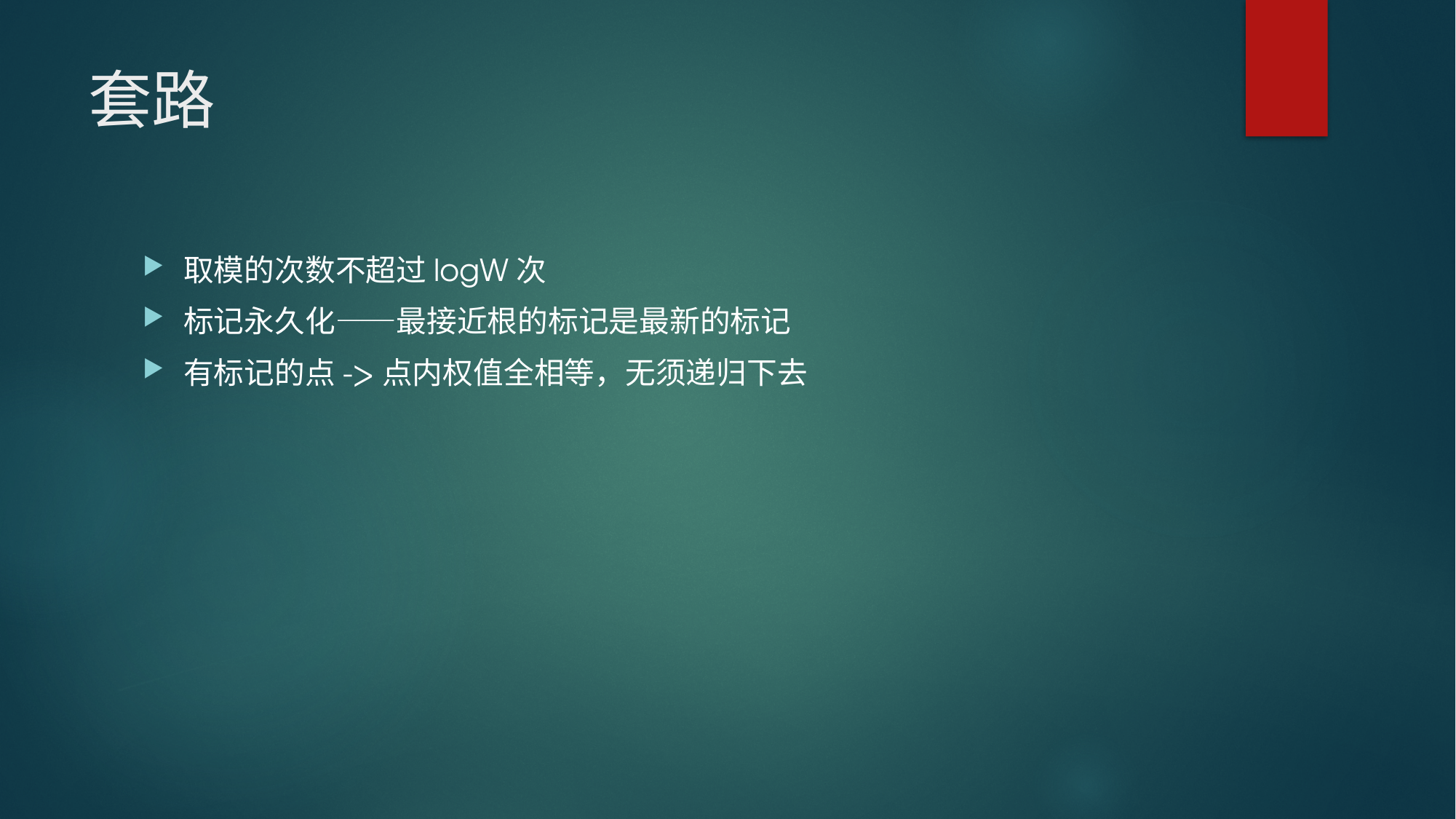

# 套路
取模的次数不超过logW次
标记永久化——最接近根的标记是最新的标记
有标记的点->点内权值全相等，无须递归下去